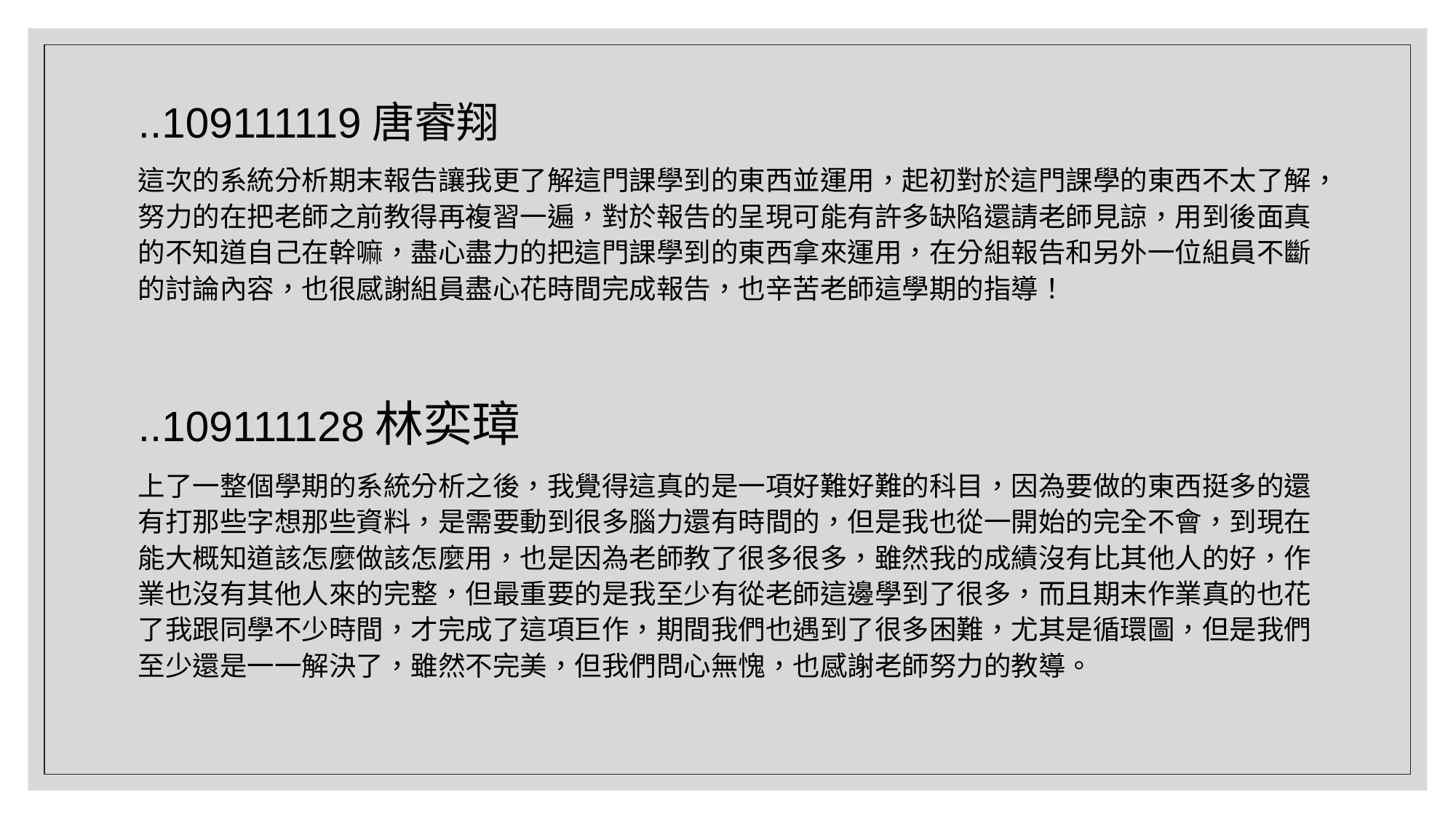

..109111119唐睿翔
這次的系統分析期末報告讓我更了解這門課學到的東西並運用，起初對於這門課學的東西不太了解，努力的在把老師之前教得再複習一遍，對於報告的呈現可能有許多缺陷還請老師見諒，用到後面真的不知道自己在幹嘛，盡心盡力的把這門課學到的東西拿來運用，在分組報告和另外一位組員不斷的討論內容，也很感謝組員盡心花時間完成報告，也辛苦老師這學期的指導！

..109111128林奕璋
上了一整個學期的系統分析之後，我覺得這真的是一項好難好難的科目，因為要做的東西挺多的還有打那些字想那些資料，是需要動到很多腦力還有時間的，但是我也從一開始的完全不會，到現在能大概知道該怎麼做該怎麼用，也是因為老師教了很多很多，雖然我的成績沒有比其他人的好，作業也沒有其他人來的完整，但最重要的是我至少有從老師這邊學到了很多，而且期末作業真的也花了我跟同學不少時間，才完成了這項巨作，期間我們也遇到了很多困難，尤其是循環圖，但是我們至少還是一一解決了，雖然不完美，但我們問心無愧，也感謝老師努力的教導。